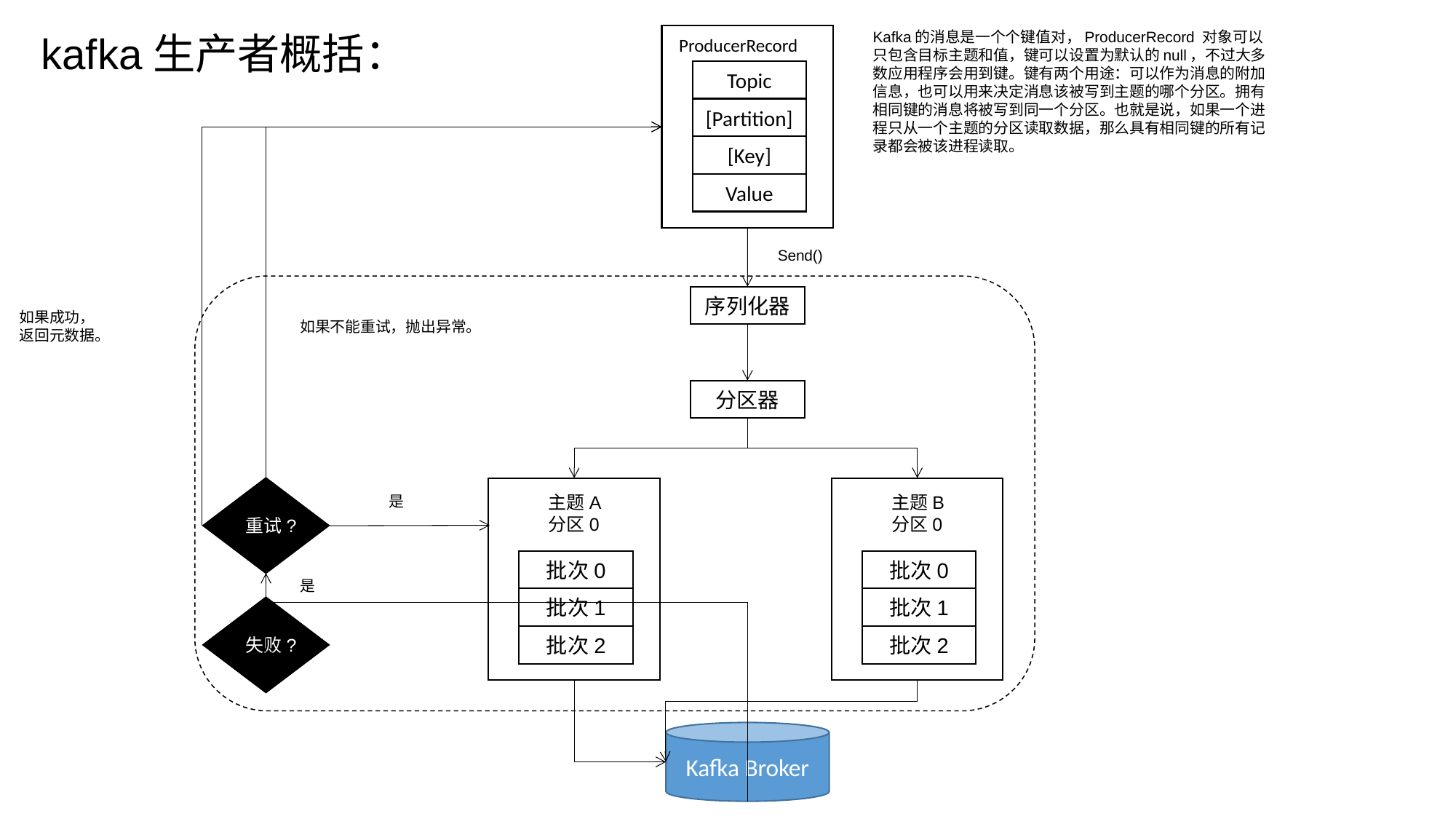

kafka生产者概括：
Kafka的消息是一个个键值对，ProducerRecord 对象可以只包含目标主题和值，键可以设置为默认的null，不过大多数应用程序会用到键。键有两个用途：可以作为消息的附加信息，也可以用来决定消息该被写到主题的哪个分区。拥有相同键的消息将被写到同一个分区。也就是说，如果一个进程只从一个主题的分区读取数据，那么具有相同键的所有记录都会被该进程读取。

ProducerRecord
Topic
[Partition]
[Key]
Value
Send()

序列化器
如果成功，
返回元数据。
如果不能重试，抛出异常。
分区器
重试?

主题A
分区0
批次0
批次1
批次2

主题B
分区0
批次0
批次1
批次2
是
是
失败?
Kafka Broker